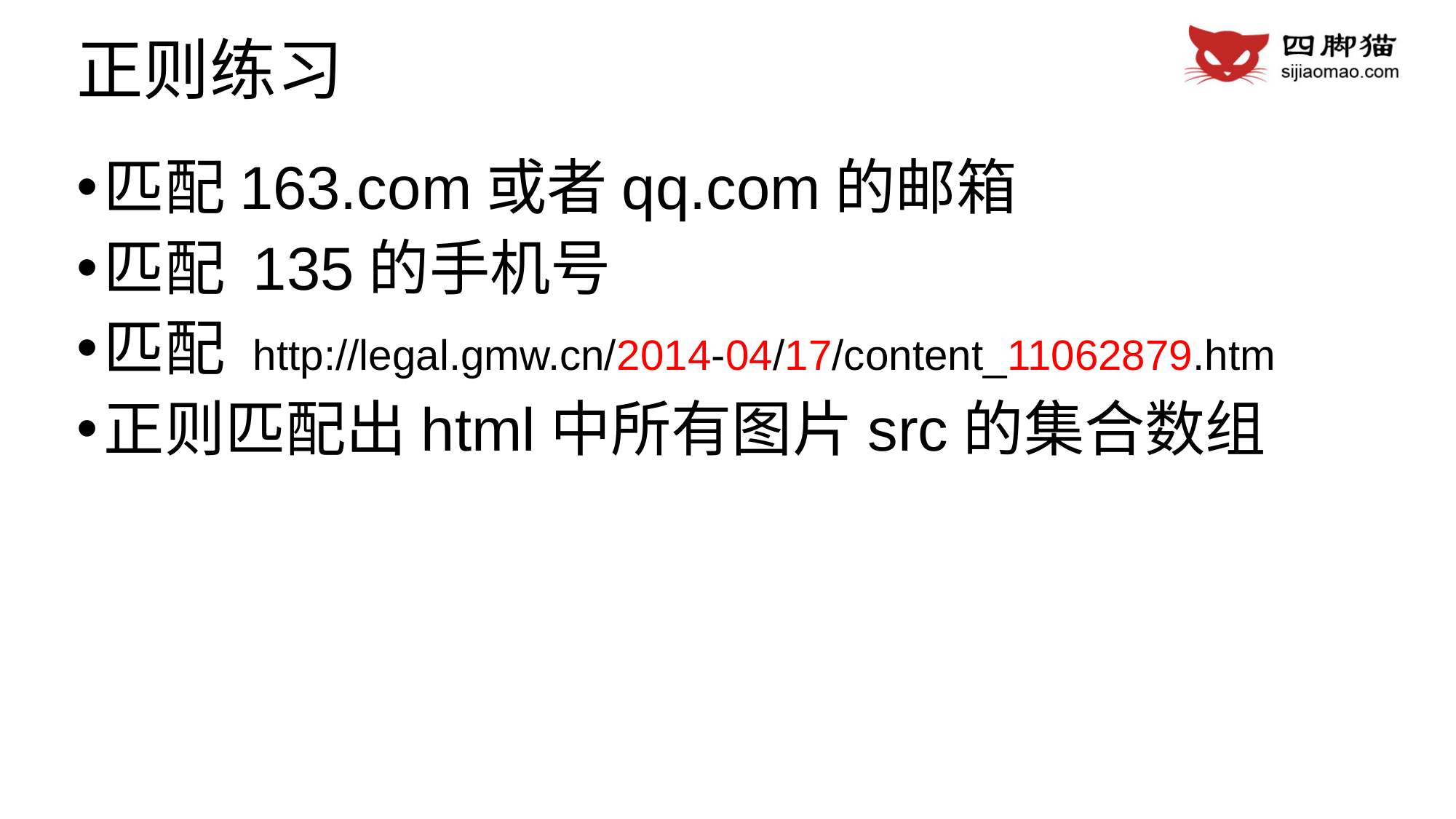

正则练习
匹配163.com或者qq.com的邮箱
匹配 135的手机号
匹配 http://legal.gmw.cn/2014-04/17/content_11062879.htm
正则匹配出html中所有图片src的集合数组